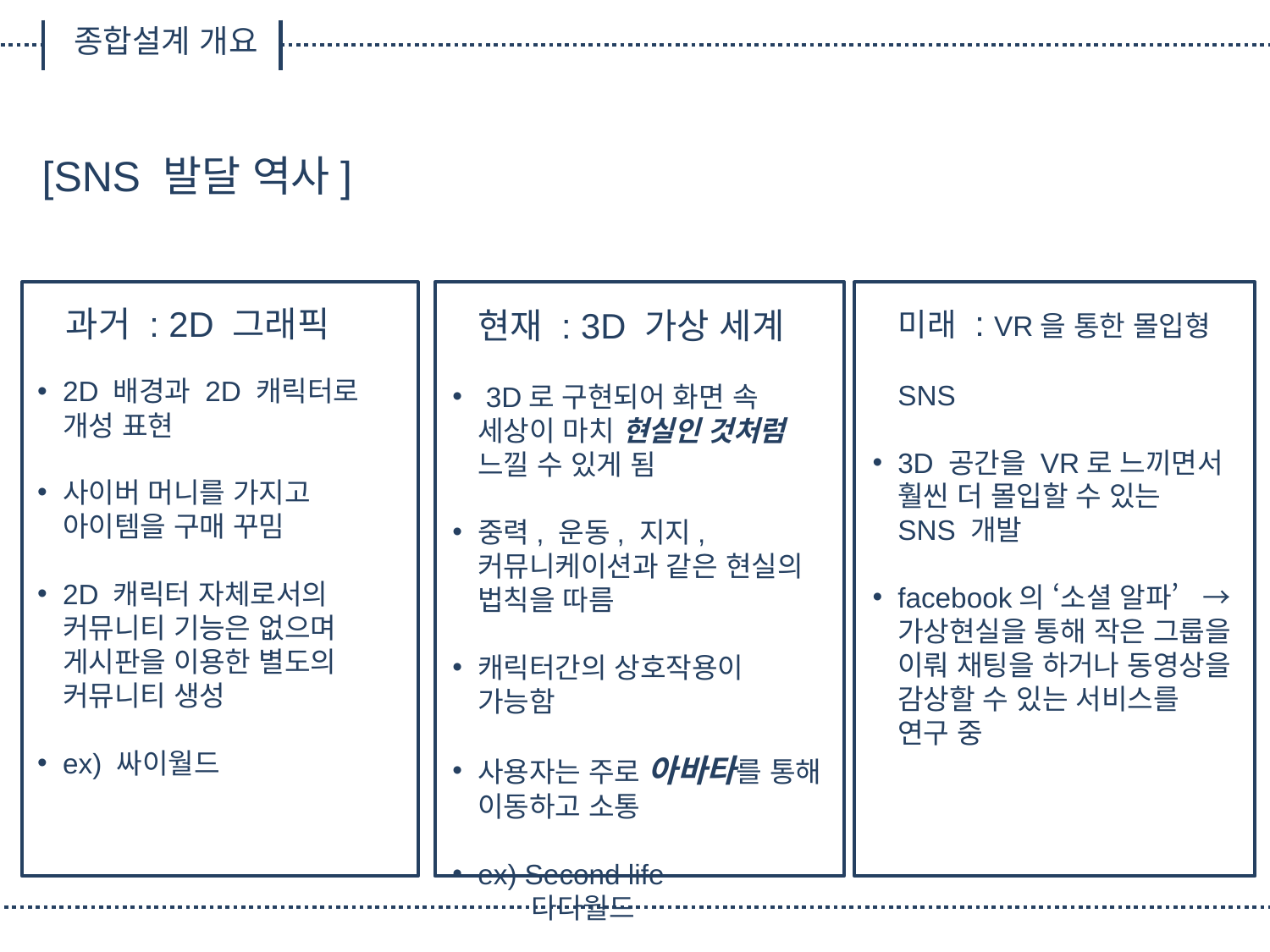

종합설계 개요
[SNS 발달 역사]

  미래 : VR을 통한 몰입형 		     SNS

3D 공간을 VR로 느끼면서 훨씬 더 몰입할 수 있는 SNS 개발

facebook의 ‘소셜 알파’   →가상현실을 통해 작은 그룹을 이뤄 채팅을 하거나 동영상을 감상할 수 있는 서비스를 연구 중
  과거 : 2D 그래픽

2D 배경과 2D 캐릭터로
개성 표현

사이버 머니를 가지고 아이템을 구매 꾸밈

2D 캐릭터 자체로서의 커뮤니티 기능은 없으며 게시판을 이용한 별도의 커뮤니티 생성

ex) 싸이월드

현재 : 3D 가상 세계

 3D로 구현되어 화면 속 세상이 마치 현실인 것처럼  느낄 수 있게 됨

중력, 운동, 지지, 커뮤니케이션과 같은 현실의 법칙을 따름

캐릭터간의 상호작용이 가능함

사용자는 주로 아바타를 통해 이동하고 소통

ex) Second life
      다다월드